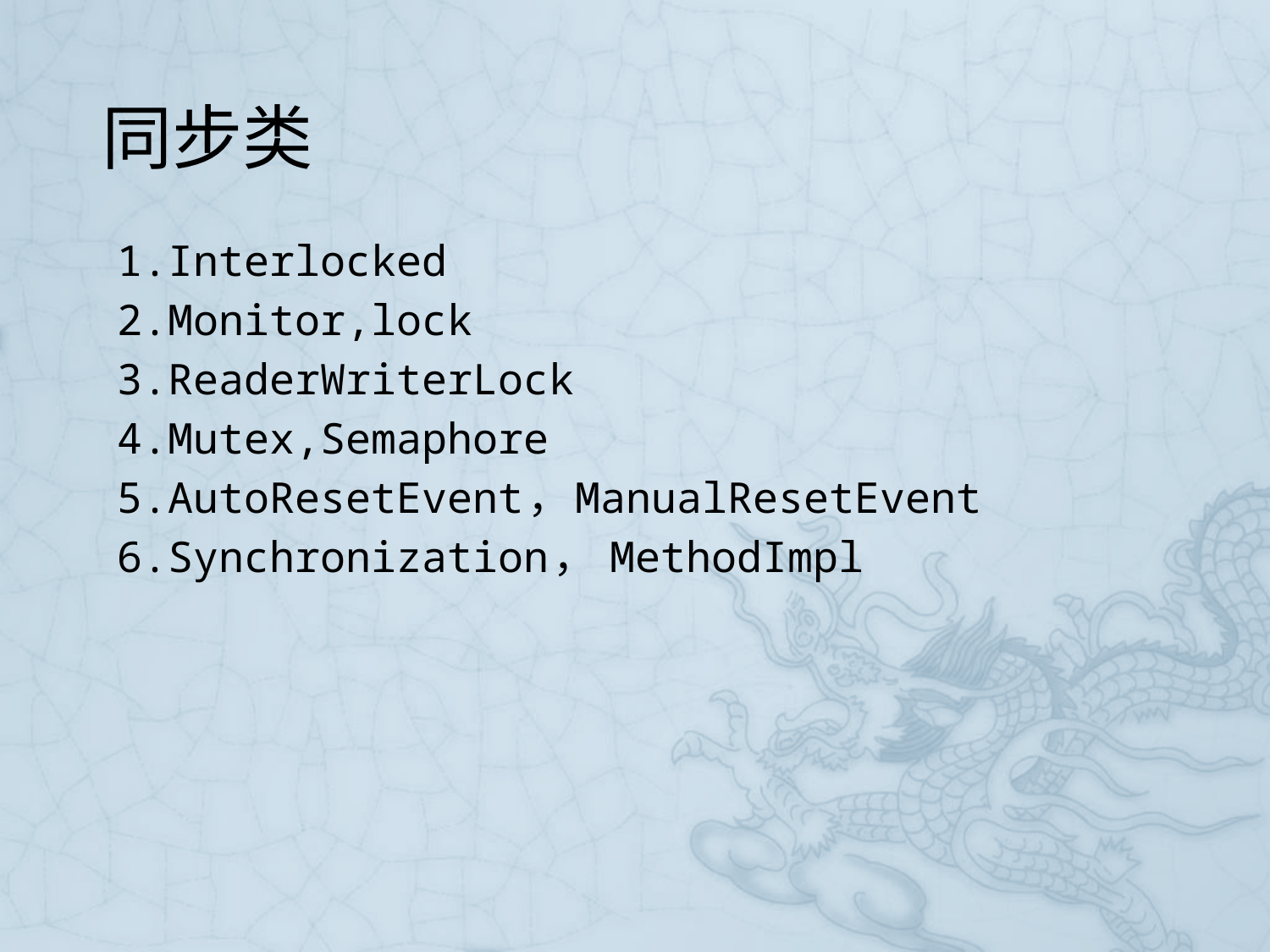

# 同步类
 1.Interlocked
 2.Monitor,lock
 3.ReaderWriterLock
 4.Mutex,Semaphore
 5.AutoResetEvent，ManualResetEvent
 6.Synchronization， MethodImpl